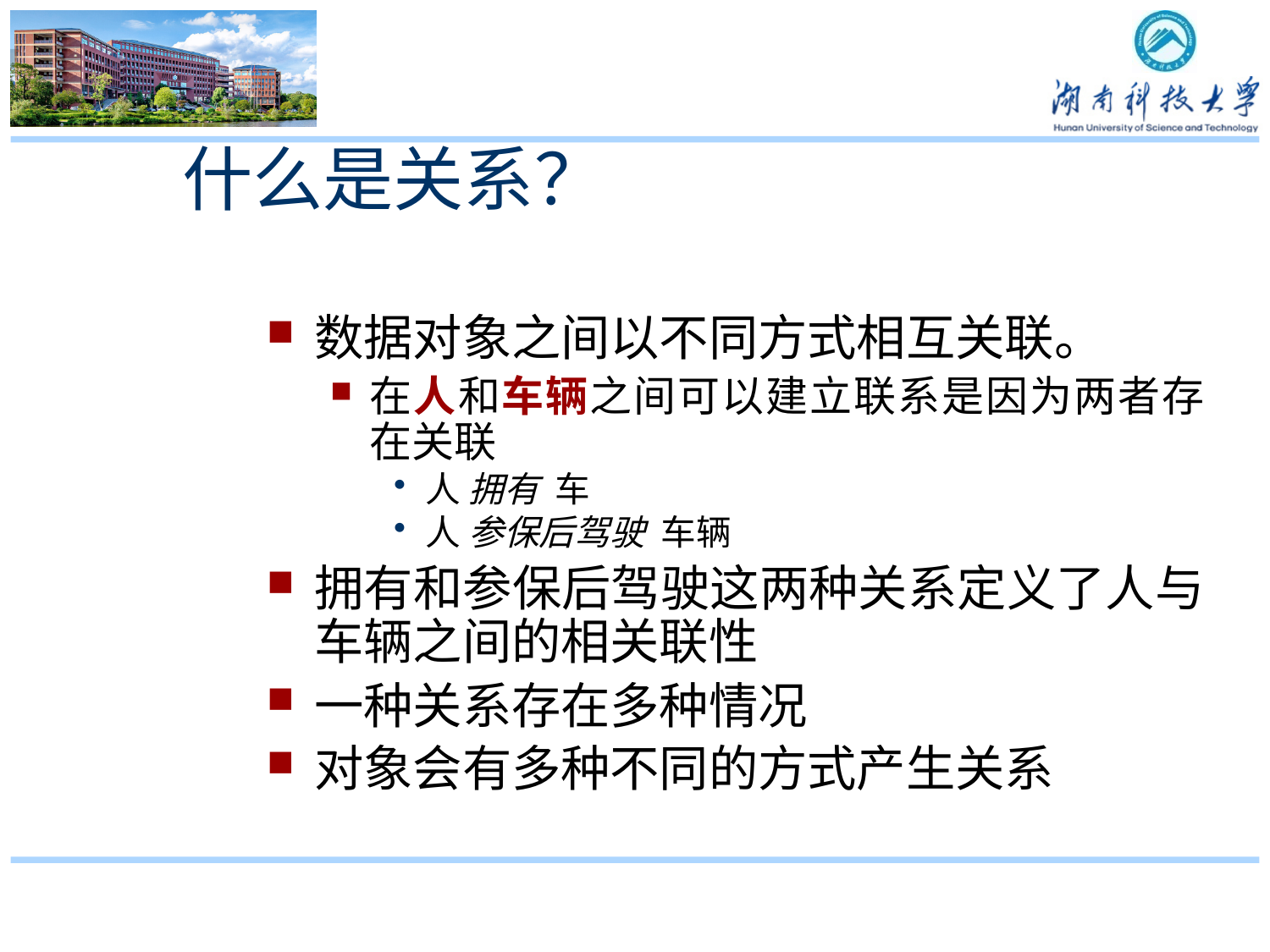

# 什么是关系？
数据对象之间以不同方式相互关联。
在人和车辆之间可以建立联系是因为两者存在关联
人 拥有  车
人 参保后驾驶  车辆
拥有和参保后驾驶这两种关系定义了人与车辆之间的相关联性
一种关系存在多种情况
对象会有多种不同的方式产生关系
62